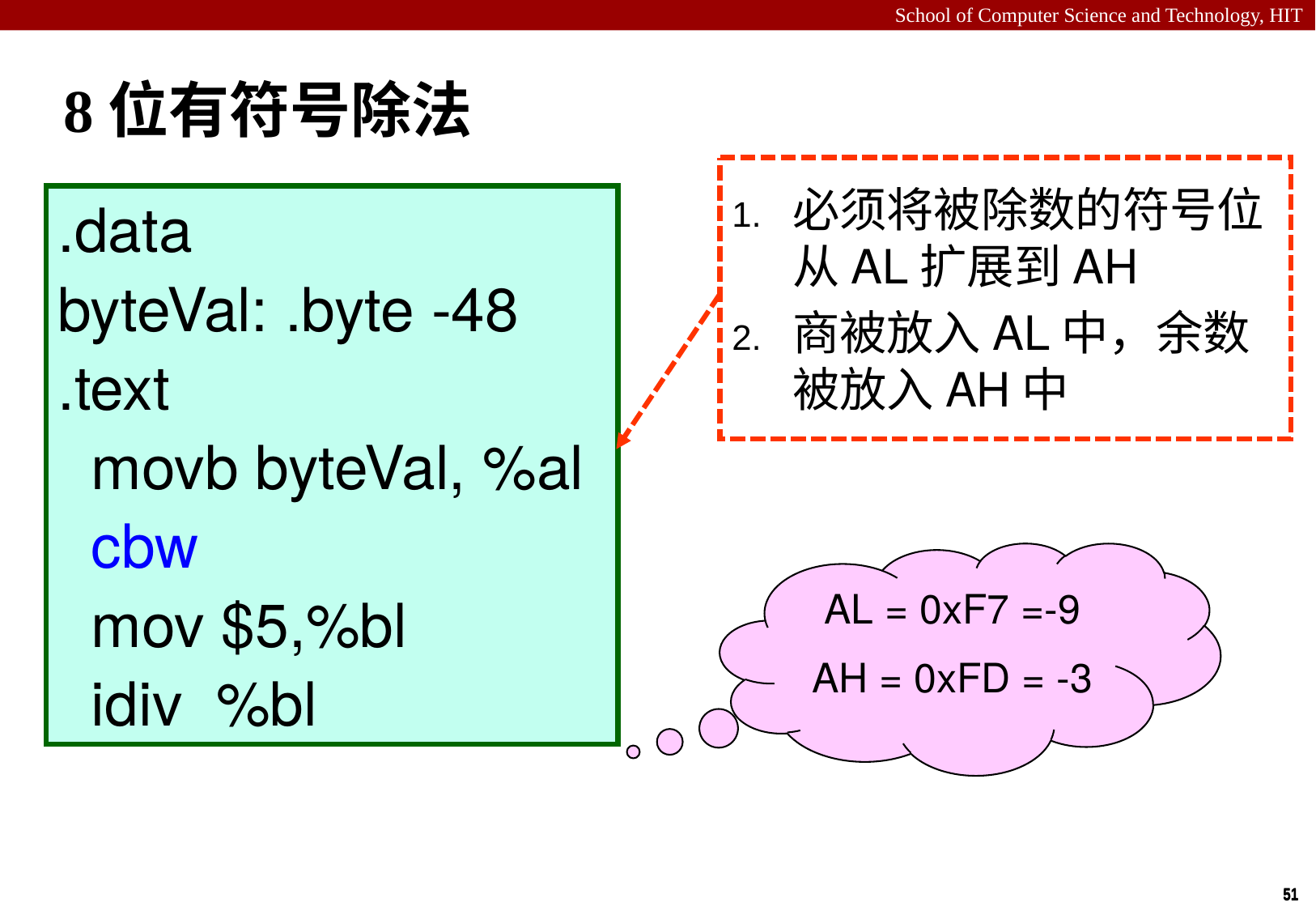

# 8位有符号除法
必须将被除数的符号位从AL扩展到AH
商被放入AL中，余数被放入AH中
.data
byteVal: .byte -48
.text
  movb byteVal, %al
  cbw
  mov $5,%bl
  idiv  %bl
AL = 0xF7 =-9
AH = 0xFD = -3